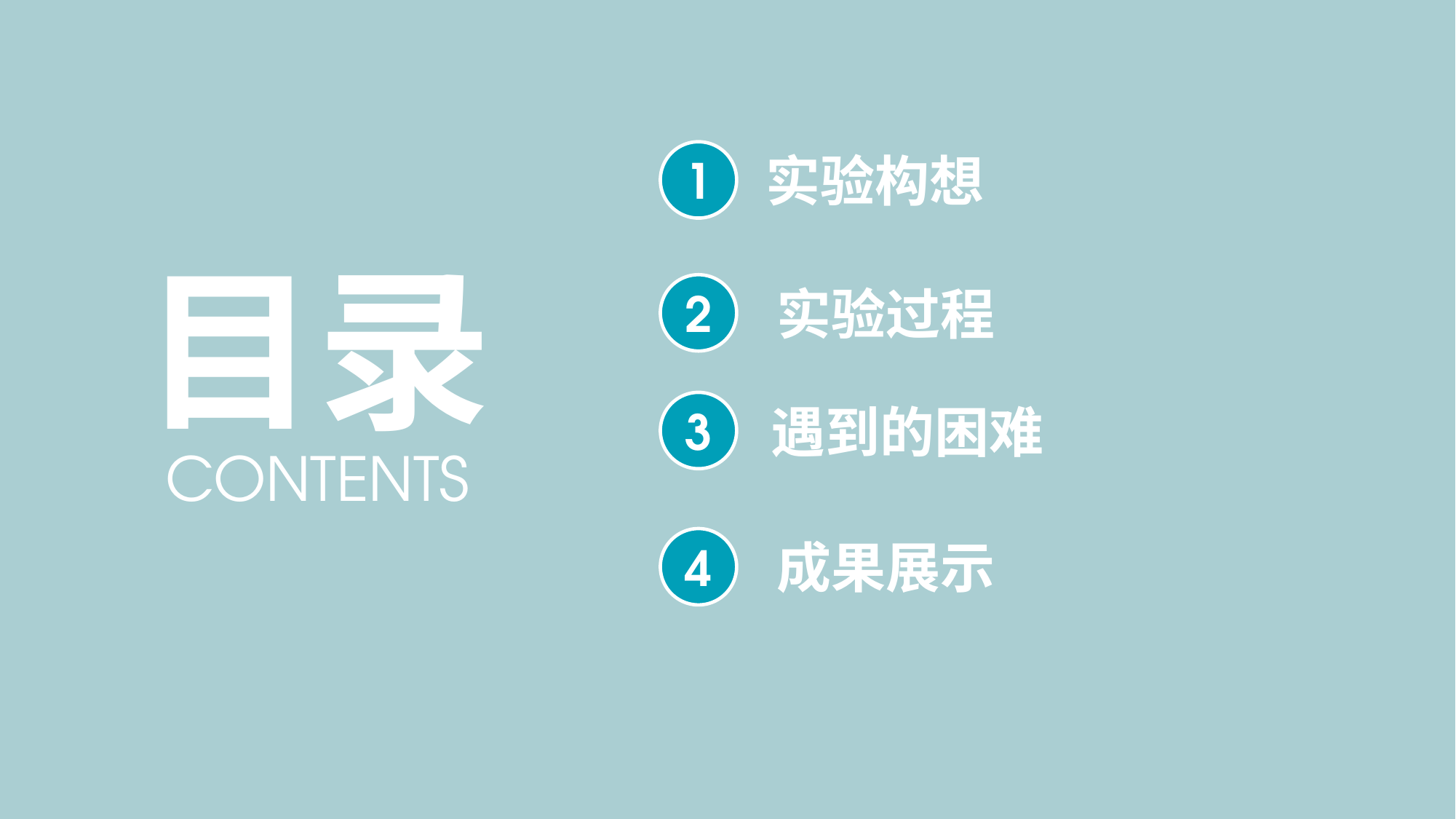

实验构想
1
目录
实验过程
2
3
遇到的困难
CONTENTS
成果展示
4